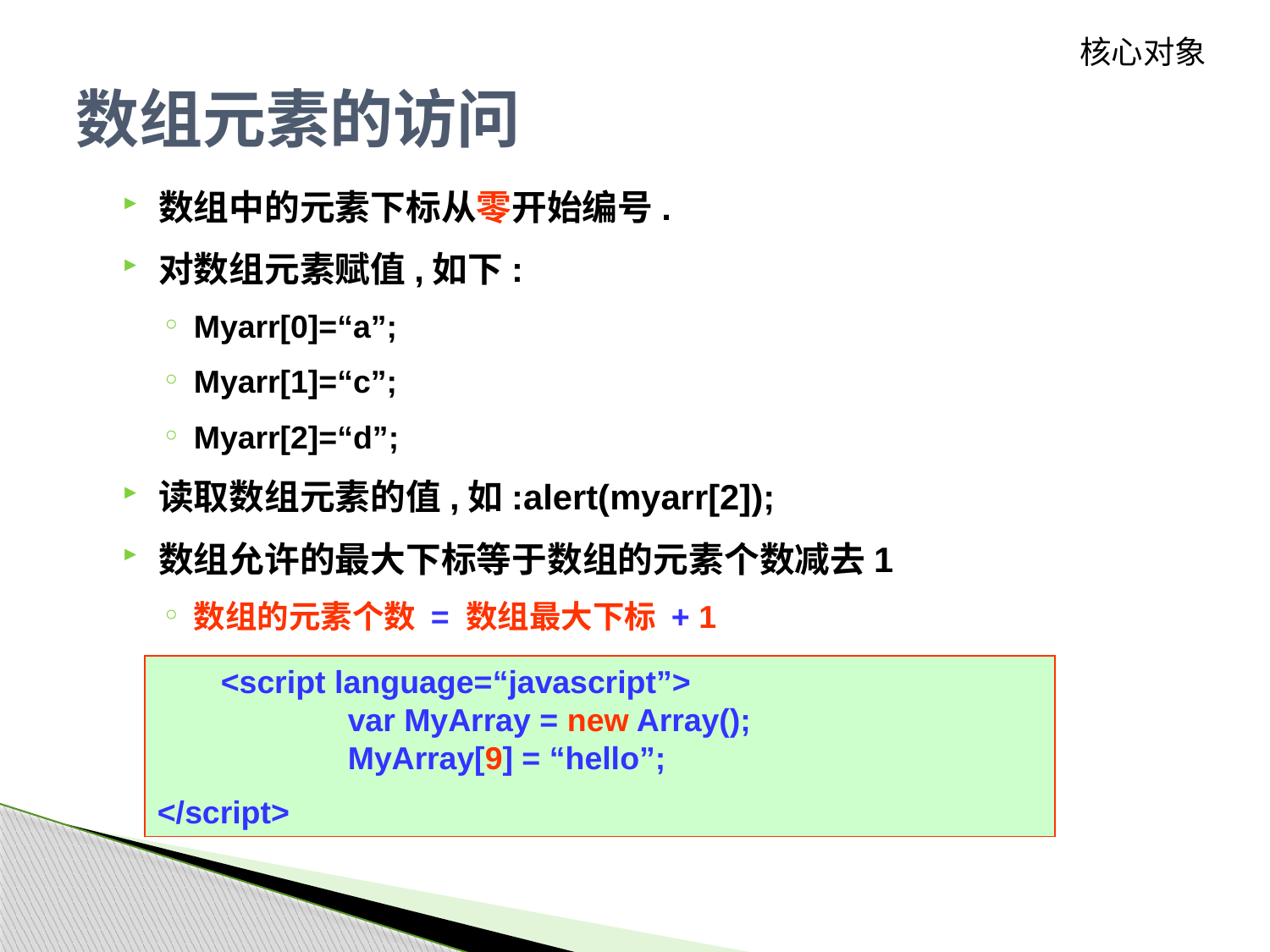

核心对象
# 数组元素的访问
数组中的元素下标从零开始编号.
对数组元素赋值,如下:
Myarr[0]=“a”;
Myarr[1]=“c”;
Myarr[2]=“d”;
读取数组元素的值,如:alert(myarr[2]);
数组允许的最大下标等于数组的元素个数减去1
数组的元素个数 = 数组最大下标 + 1
<script language=“javascript”>
	var MyArray = new Array();
	MyArray[9] = “hello”;
</script>